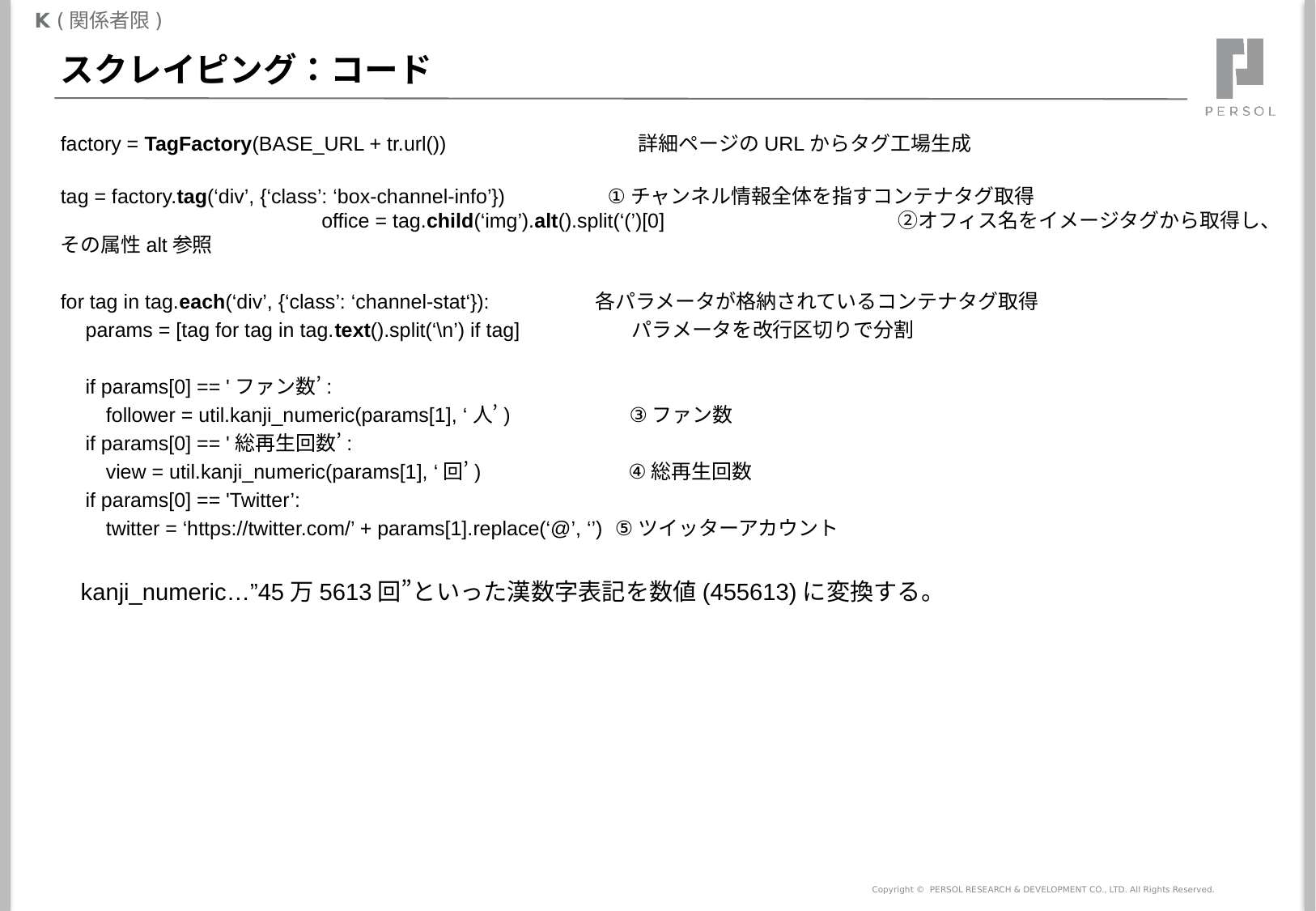

# スクレイピング：コード
factory = TagFactory(BASE_URL + tr.url())        　　　　　　　詳細ページのURLからタグ工場生成
tag = factory.tag(‘div’, {‘class’: ‘box-channel-info’})                  ①チャンネル情報全体を指すコンテナタグ取得                                                                                                            　office = tag.child(‘img’).alt().split(‘(’)[0] 　　　　　　　　　　　②オフィス名をイメージタグから取得し、その属性alt参照

for tag in tag.each(‘div’, {‘class’: ‘channel-stat‘}):　                  各パラメータが格納されているコンテナタグ取得
　params = [tag for tag in tag.text().split(‘\n’) if tag] 　　　　　パラメータを改行区切りで分割

　if params[0] == 'ファン数’:
　　follower = util.kanji_numeric(params[1], ‘人’)                     ③ファン数
　if params[0] == '総再生回数’:
　　view = util.kanji_numeric(params[1], ‘回’)                          ④総再生回数
　if params[0] == 'Twitter’:
　　twitter = ‘https://twitter.com/’ + params[1].replace(‘@’, ‘’)  ⑤ツイッターアカウント

   kanji_numeric…”45万5613回”といった漢数字表記を数値(455613)に変換する。